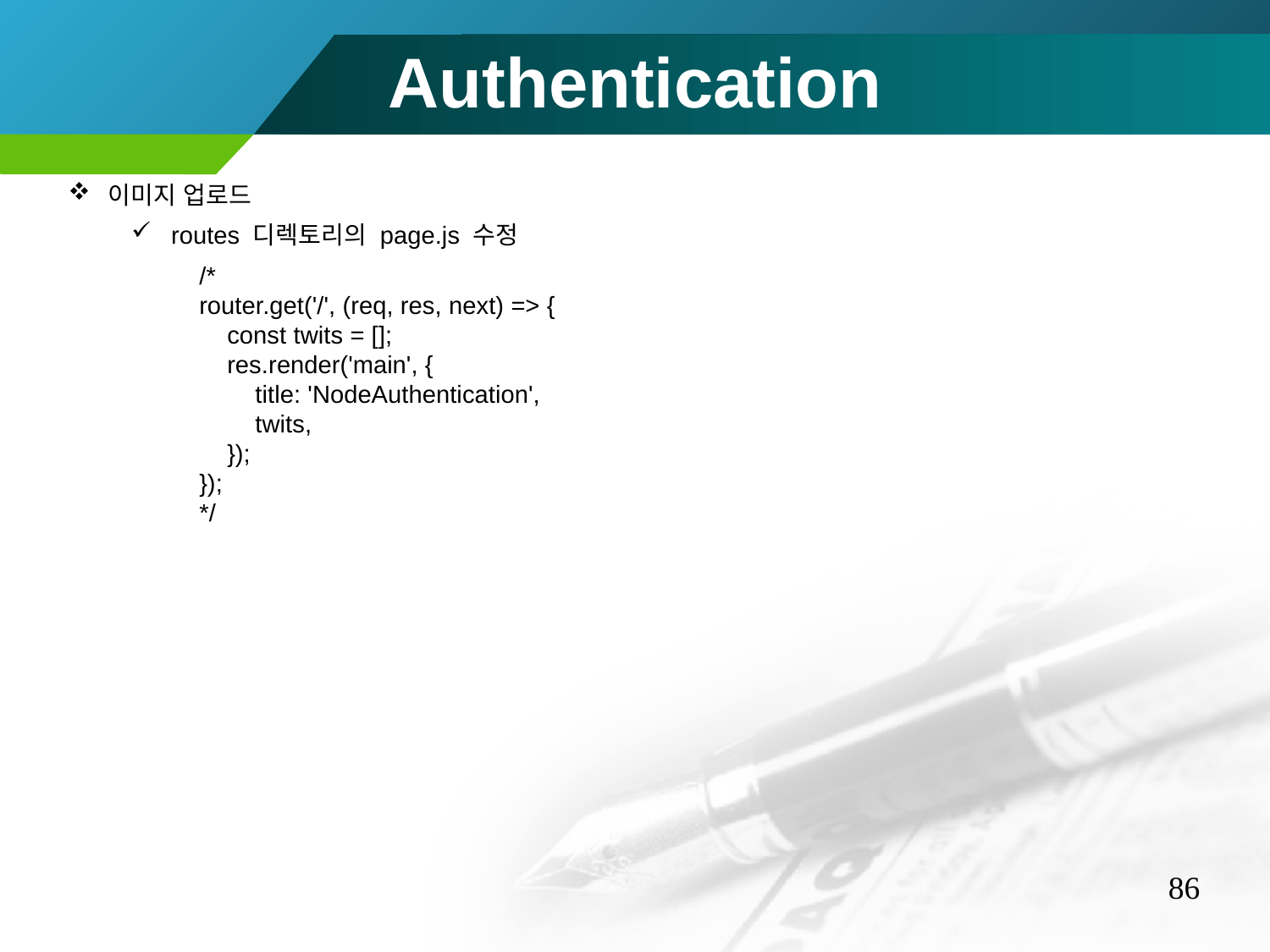

Authentication
이미지 업로드
routes 디렉토리의 page.js 수정
/*
router.get('/', (req, res, next) => {
    const twits = [];
    res.render('main', {
        title: 'NodeAuthentication',
        twits,
    });
});
*/
86